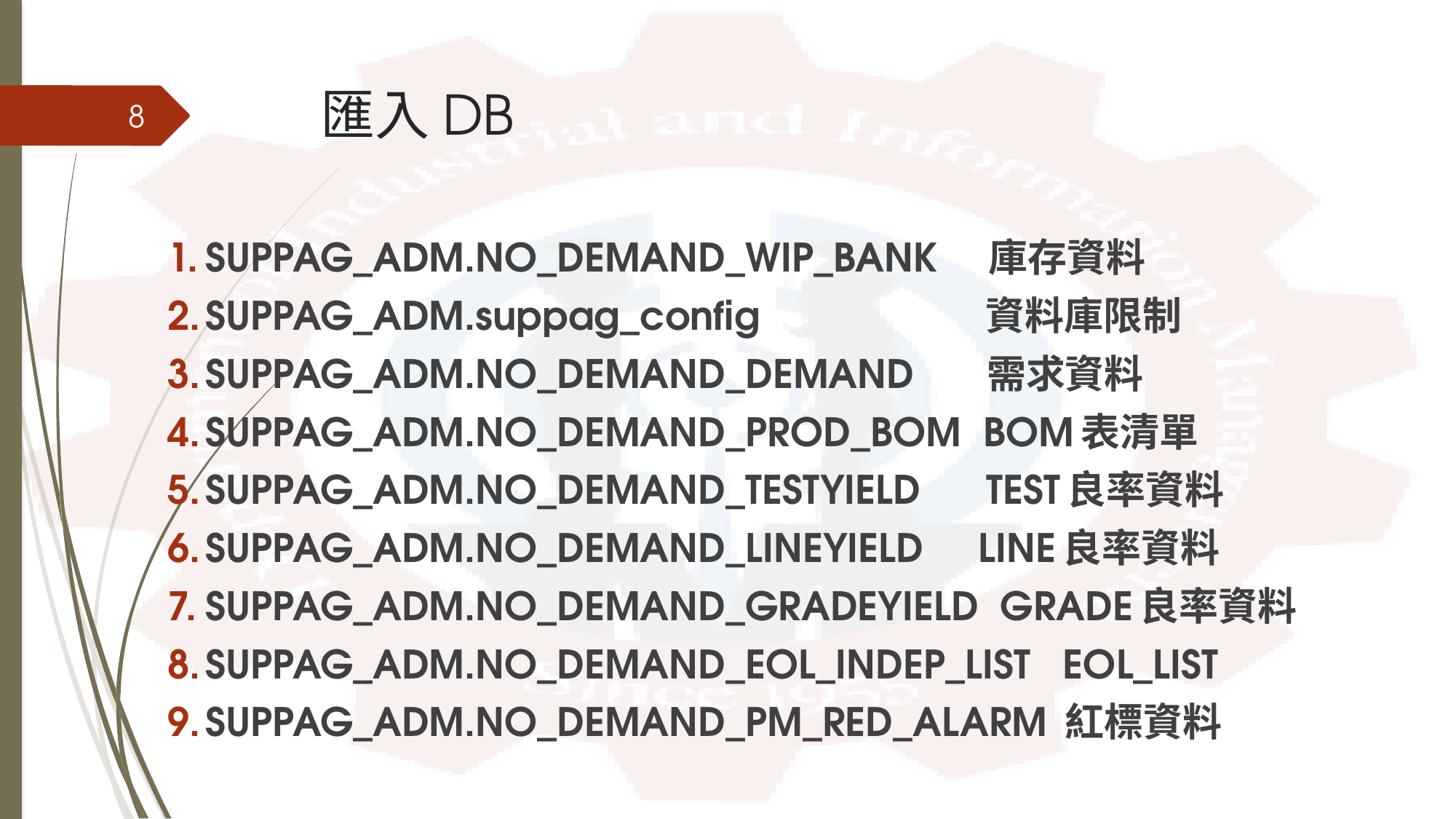

# 匯入DB
8
SUPPAG_ADM.NO_DEMAND_WIP_BANK    庫存資料
SUPPAG_ADM.suppag_config                    資料庫限制
SUPPAG_ADM.NO_DEMAND_DEMAND      需求資料
SUPPAG_ADM.NO_DEMAND_PROD_BOM  BOM表清單
SUPPAG_ADM.NO_DEMAND_TESTYIELD      TEST良率資料
SUPPAG_ADM.NO_DEMAND_LINEYIELD     LINE良率資料
SUPPAG_ADM.NO_DEMAND_GRADEYIELD  GRADE良率資料
SUPPAG_ADM.NO_DEMAND_EOL_INDEP_LIST   EOL_LIST
SUPPAG_ADM.NO_DEMAND_PM_RED_ALARM 紅標資料